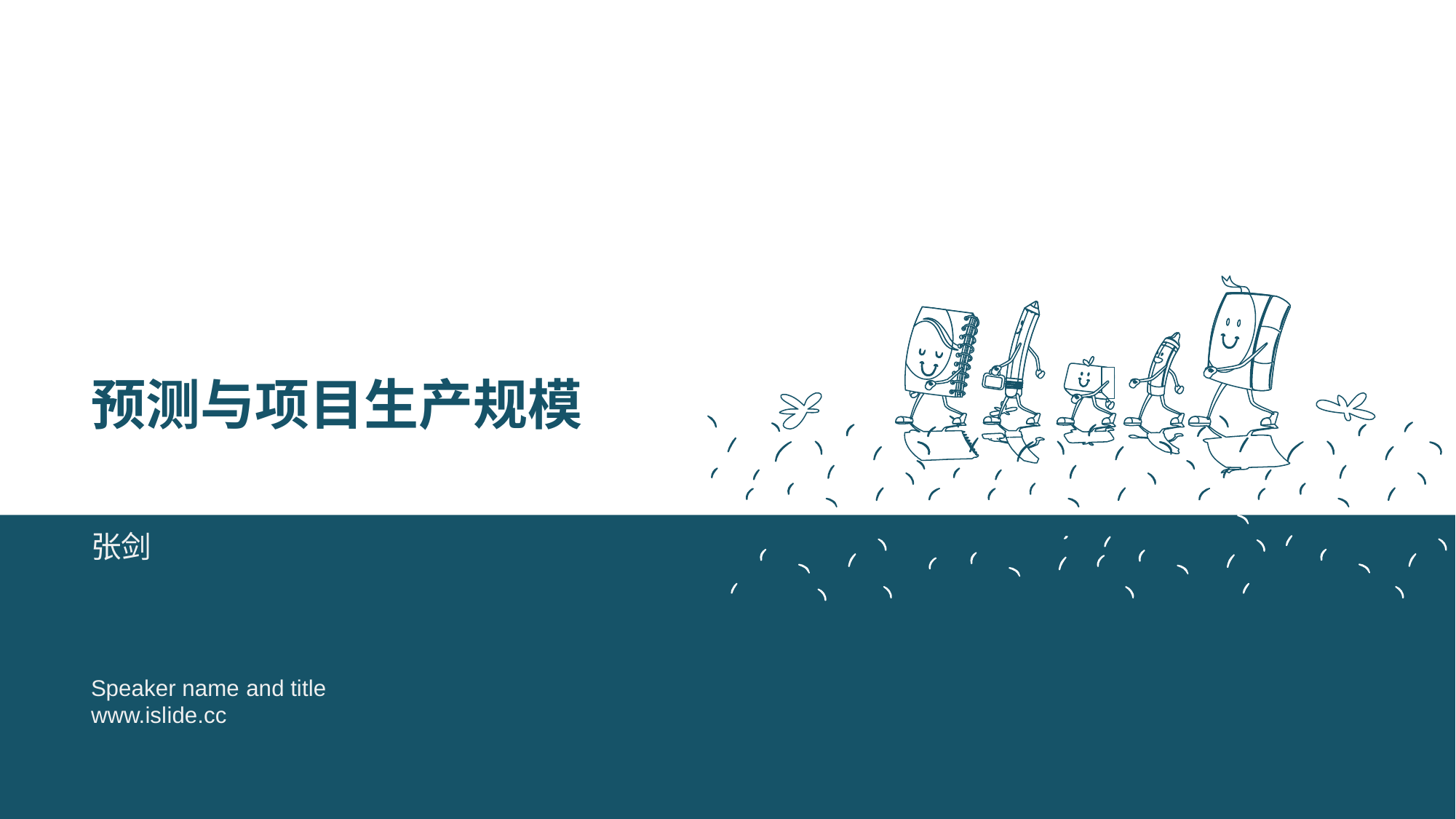

# 预测与项目生产规模
张剑
Speaker name  and title
www.isl ide.cc